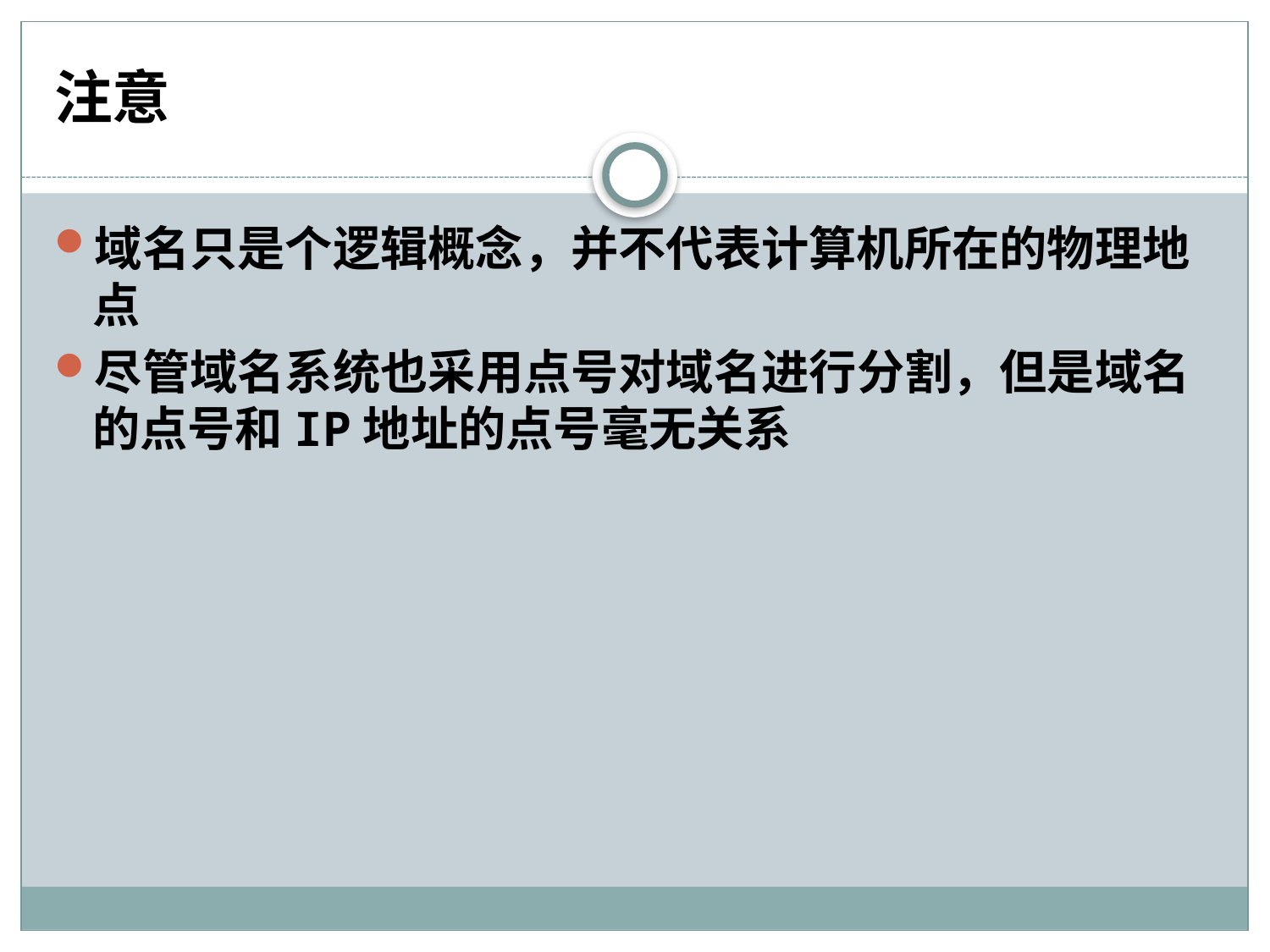

# 注意
域名只是个逻辑概念，并不代表计算机所在的物理地点
尽管域名系统也采用点号对域名进行分割，但是域名的点号和IP地址的点号毫无关系